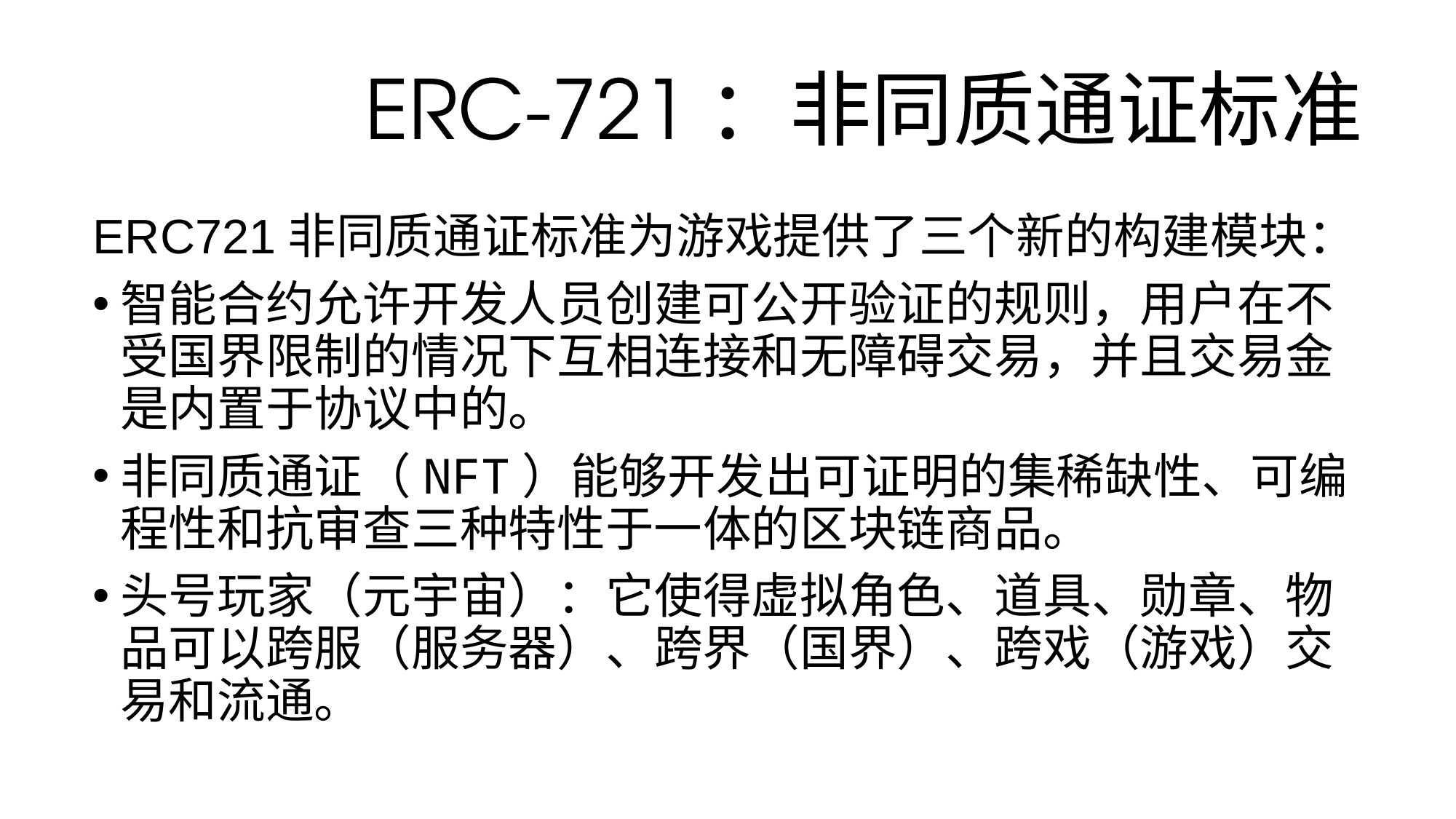

# ERC-721：非同质通证标准
ERC721非同质通证标准为游戏提供了三个新的构建模块：
智能合约允许开发人员创建可公开验证的规则，用户在不受国界限制的情况下互相连接和无障碍交易，并且交易金是内置于协议中的。
非同质通证（NFT）能够开发出可证明的集稀缺性、可编程性和抗审查三种特性于一体的区块链商品。
头号玩家（元宇宙）：它使得虚拟角色、道具、勋章、物品可以跨服（服务器）、跨界（国界）、跨戏（游戏）交易和流通。